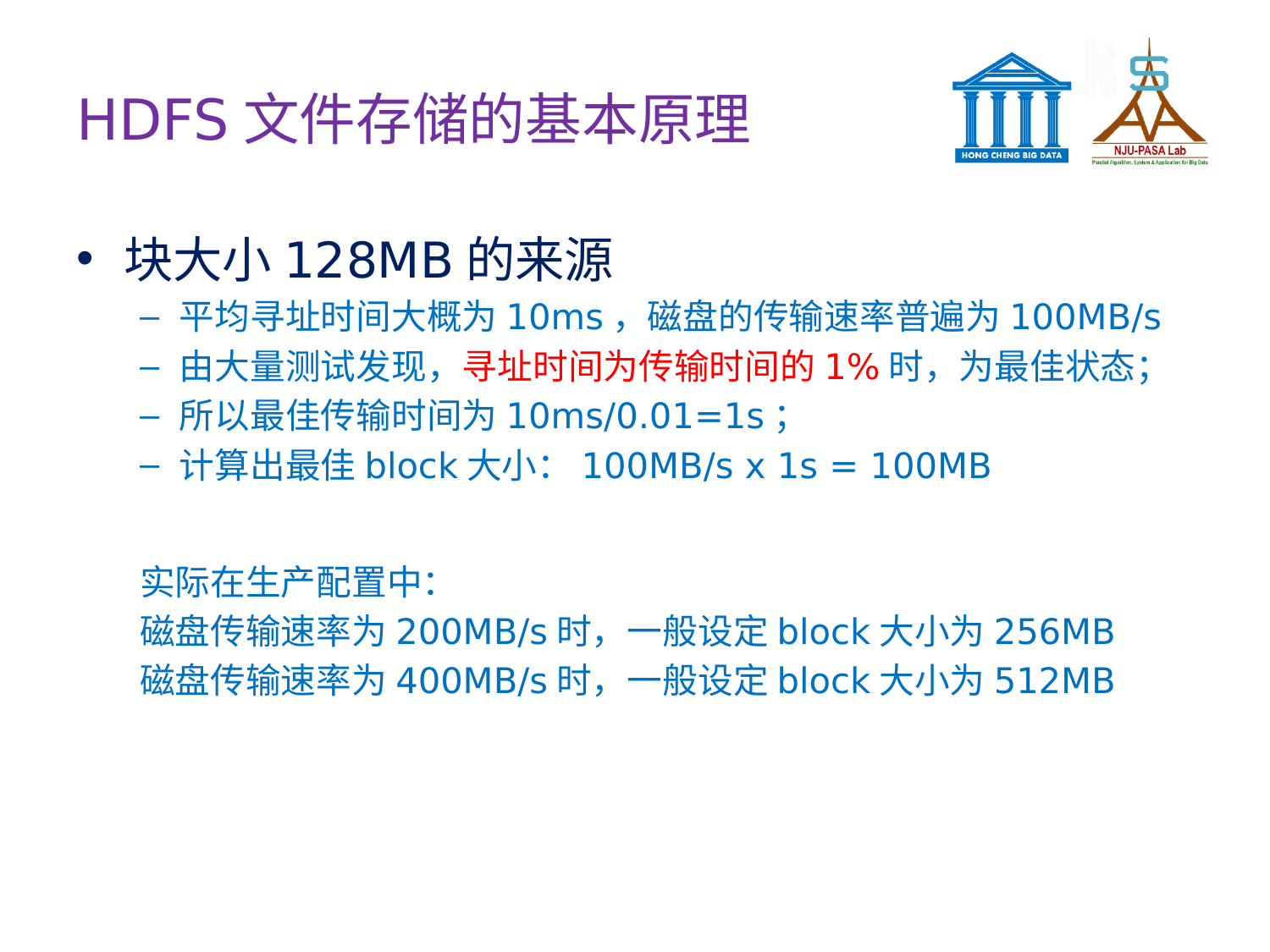

# HDFS文件存储的基本原理
块大小128MB的来源
平均寻址时间大概为10ms，磁盘的传输速率普遍为100MB/s
由大量测试发现，寻址时间为传输时间的1%时，为最佳状态；
所以最佳传输时间为10ms/0.01=1s；
计算出最佳block大小：100MB/s x 1s = 100MB

实际在生产配置中：
磁盘传输速率为200MB/s时，一般设定block大小为256MB
磁盘传输速率为400MB/s时，一般设定block大小为512MB